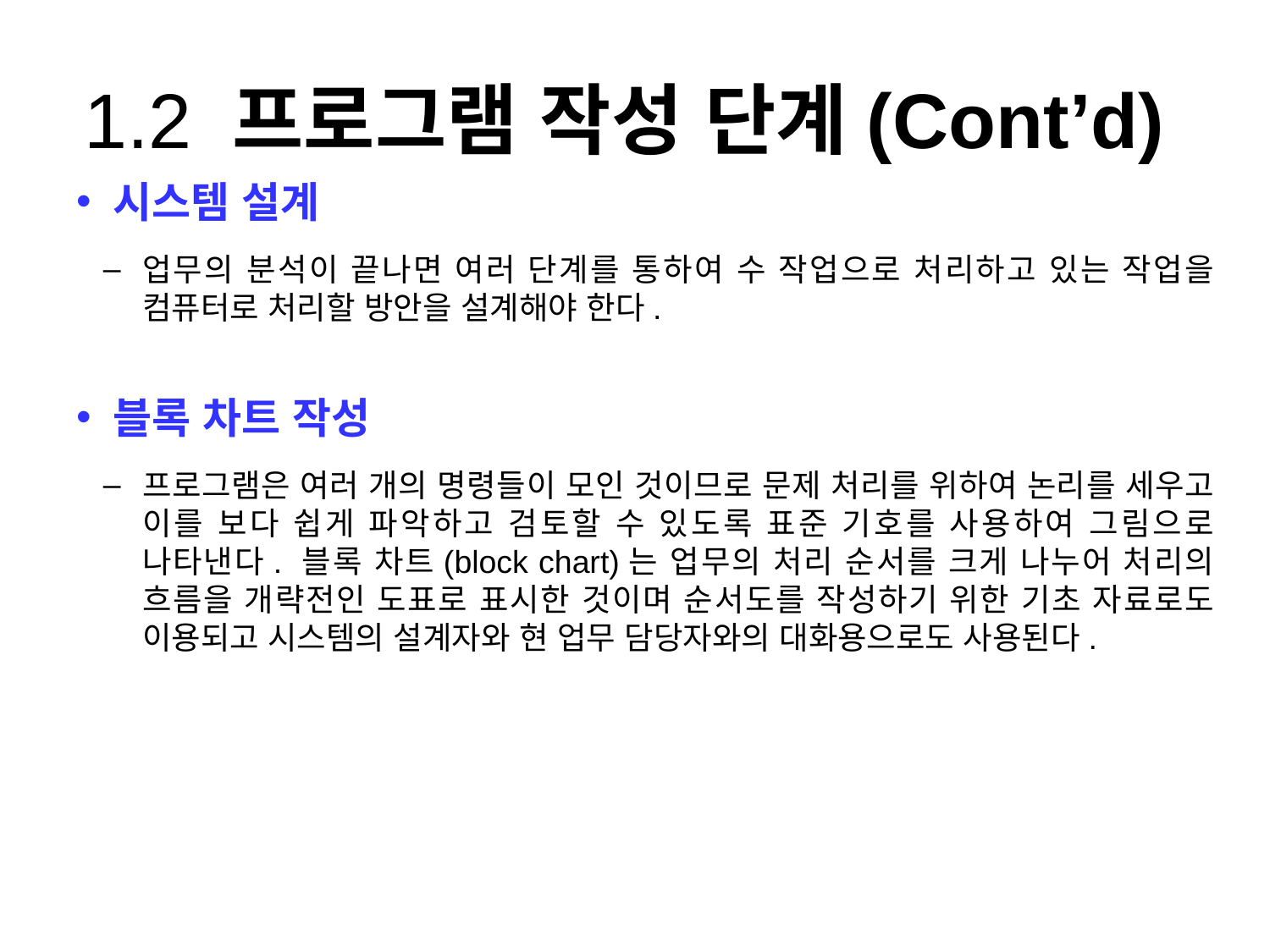

# 1.2 프로그램 작성 단계(Cont’d)
 시스템 설계
업무의 분석이 끝나면 여러 단계를 통하여 수 작업으로 처리하고 있는 작업을 컴퓨터로 처리할 방안을 설계해야 한다.

 블록 차트 작성
프로그램은 여러 개의 명령들이 모인 것이므로 문제 처리를 위하여 논리를 세우고 이를 보다 쉽게 파악하고 검토할 수 있도록 표준 기호를 사용하여 그림으로 나타낸다. 블록 차트(block chart)는 업무의 처리 순서를 크게 나누어 처리의 흐름을 개략전인 도표로 표시한 것이며 순서도를 작성하기 위한 기초 자료로도 이용되고 시스템의 설계자와 현 업무 담당자와의 대화용으로도 사용된다.